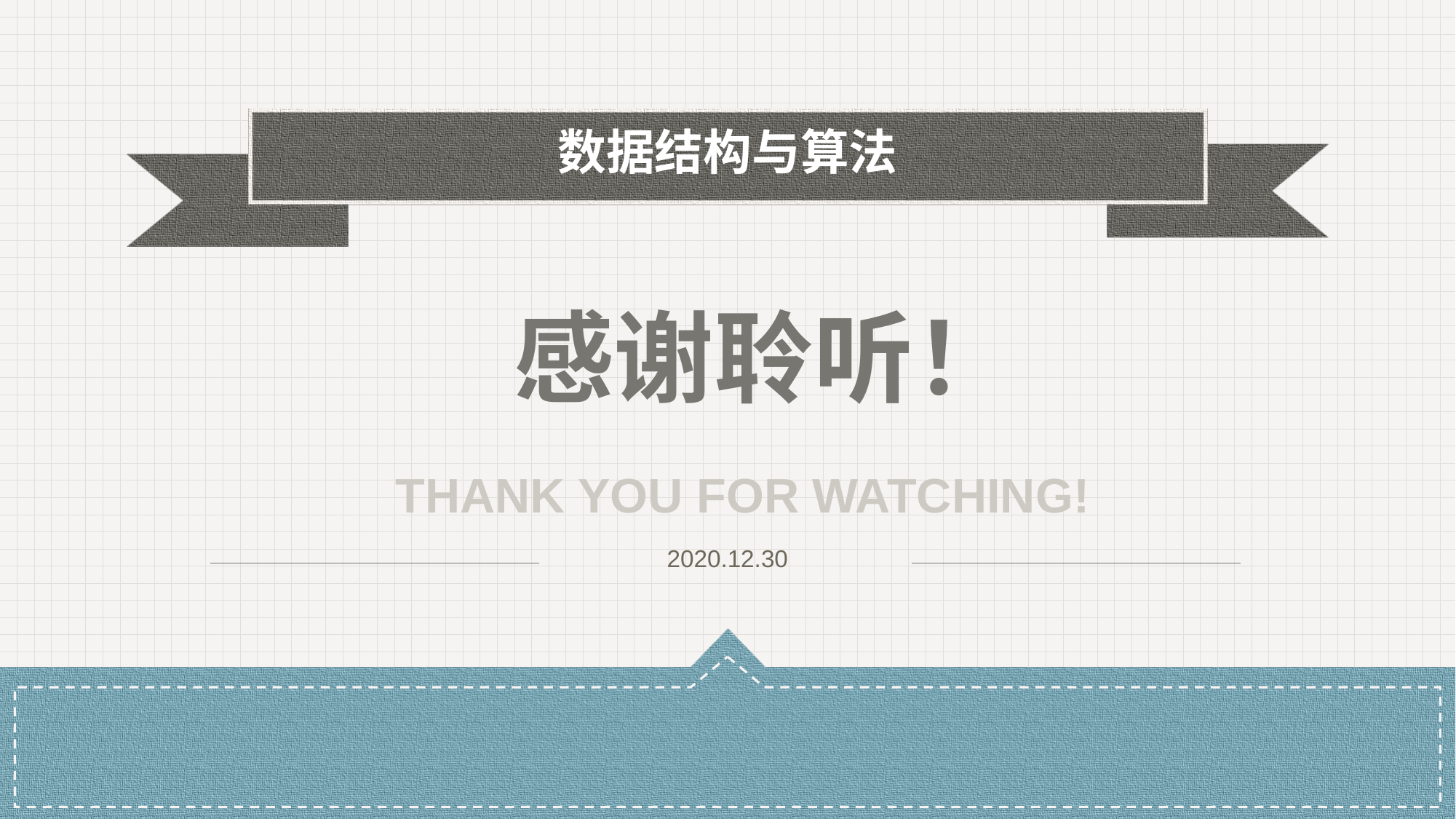

数据结构与算法
感谢聆听！
THANK YOU FOR WATCHING!
2020.12.30